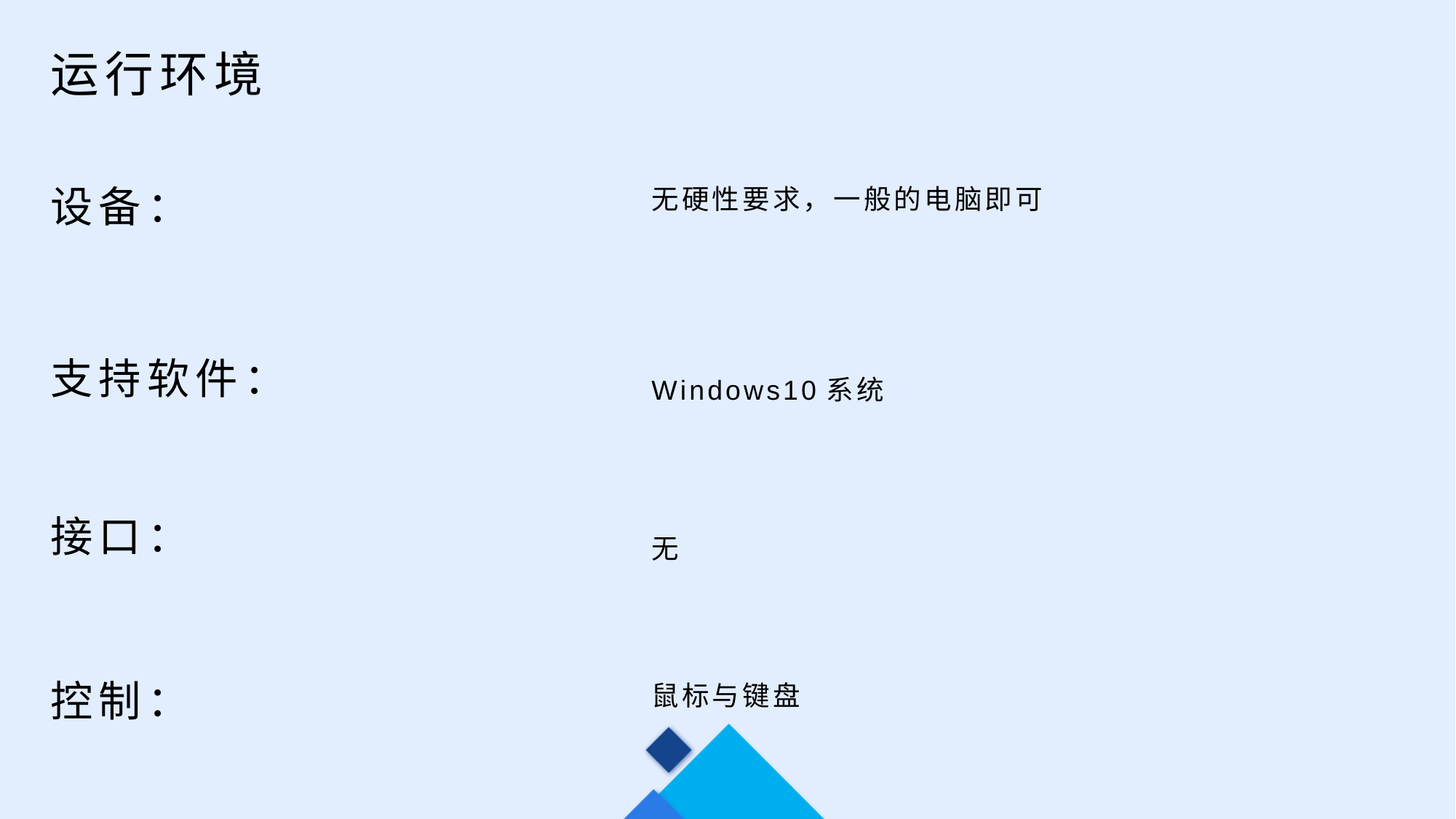

运行环境
设备：
无硬性要求，一般的电脑即可
支持软件：
Windows10系统
接口：
无
控制：
鼠标与键盘